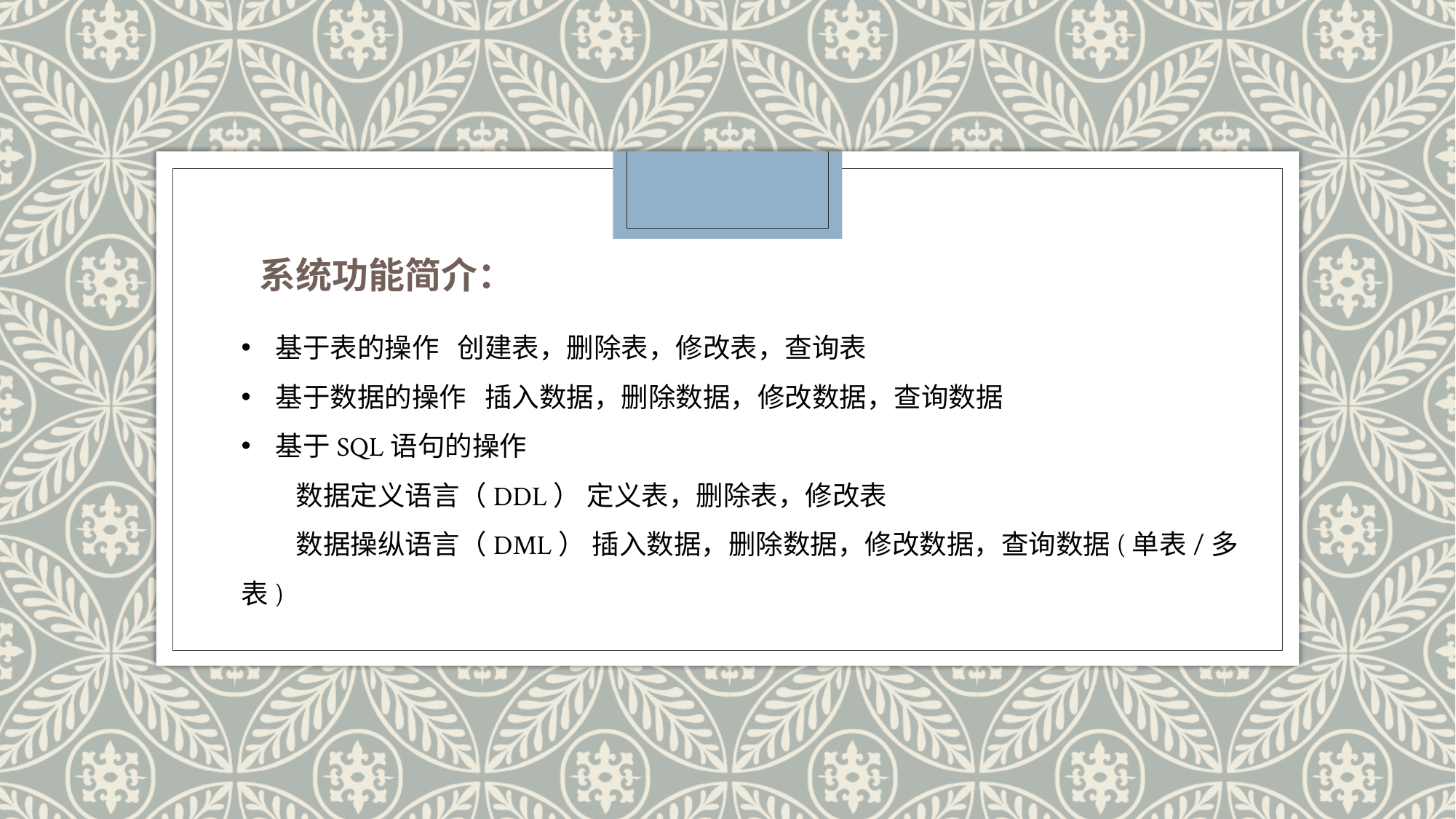

系统功能简介：
基于表的操作   创建表，删除表，修改表，查询表
基于数据的操作   插入数据，删除数据，修改数据，查询数据
基于SQL语句的操作
数据定义语言（DDL） 定义表，删除表，修改表
数据操纵语言（DML） 插入数据，删除数据，修改数据，查询数据(单表/多表)